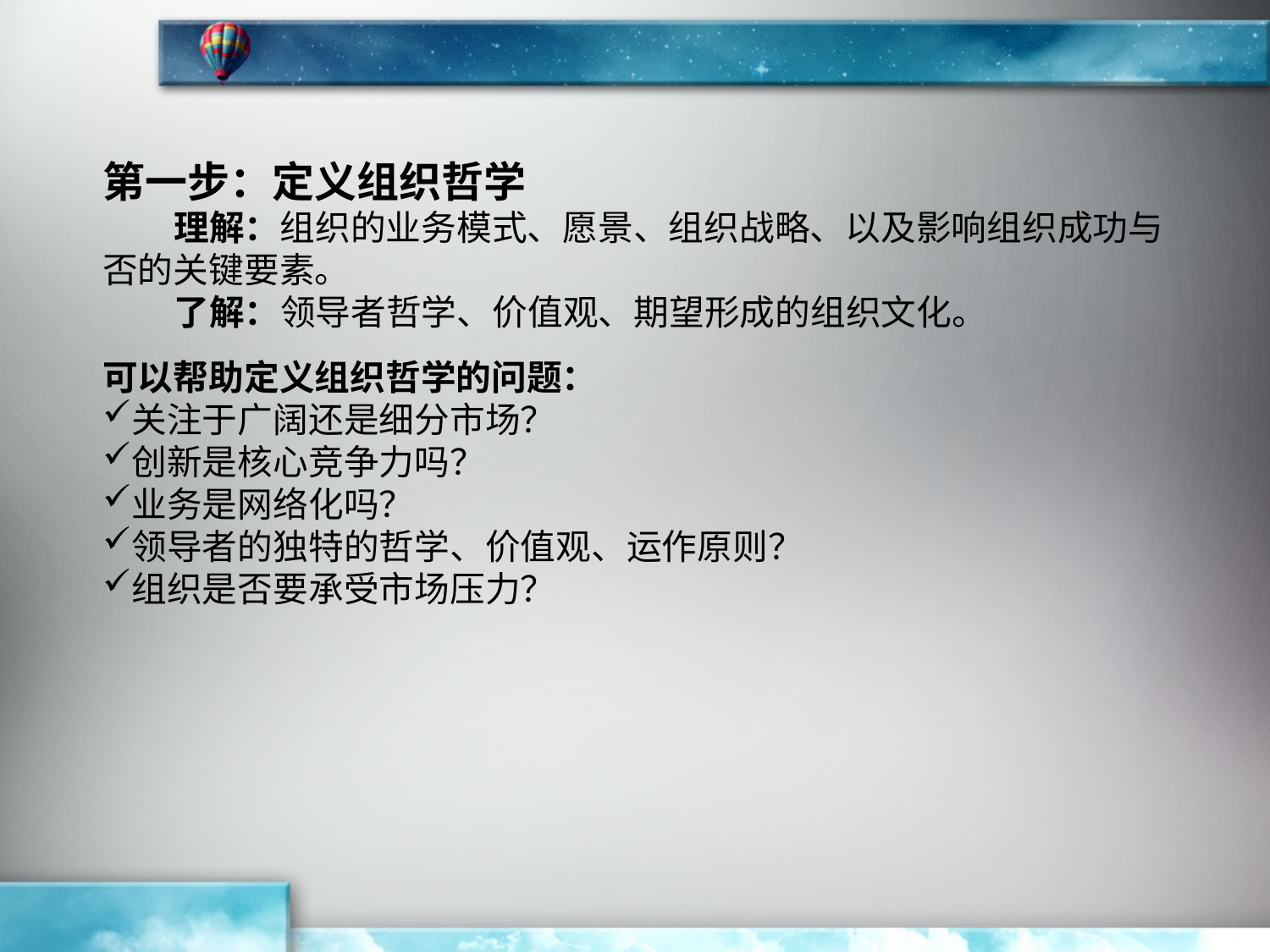

第一步：定义组织哲学
        理解：组织的业务模式、愿景、组织战略、以及影响组织成功与否的关键要素。
        了解：领导者哲学、价值观、期望形成的组织文化。

可以帮助定义组织哲学的问题：
关注于广阔还是细分市场？
创新是核心竞争力吗？
业务是网络化吗？
领导者的独特的哲学、价值观、运作原则？
组织是否要承受市场压力？